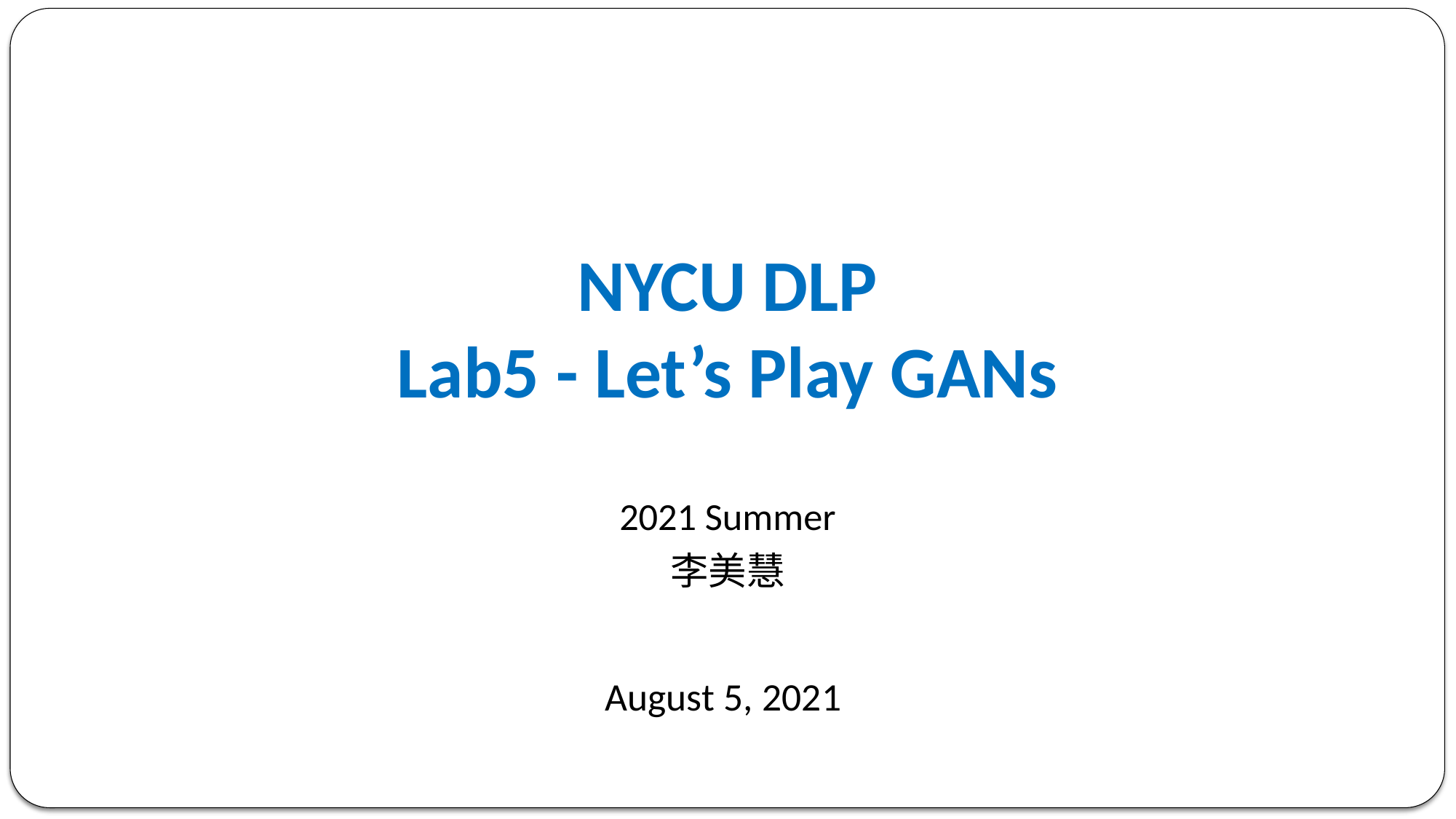

NYCU DLP
Lab5 - Let’s Play GANs
2021 Summer
李美慧
August 5, 2021